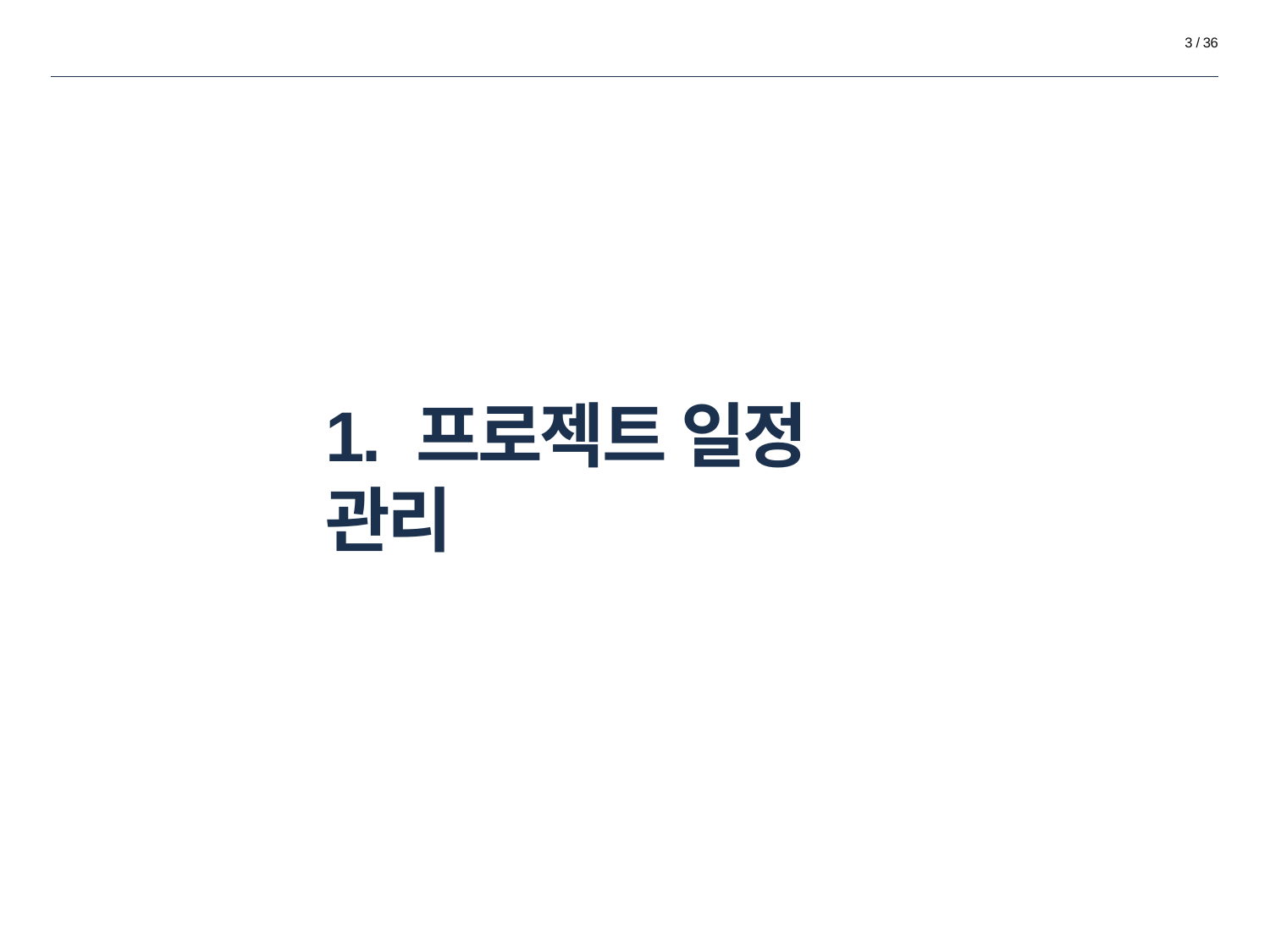

3 / 36
# 1. 프로젝트 일정 관리